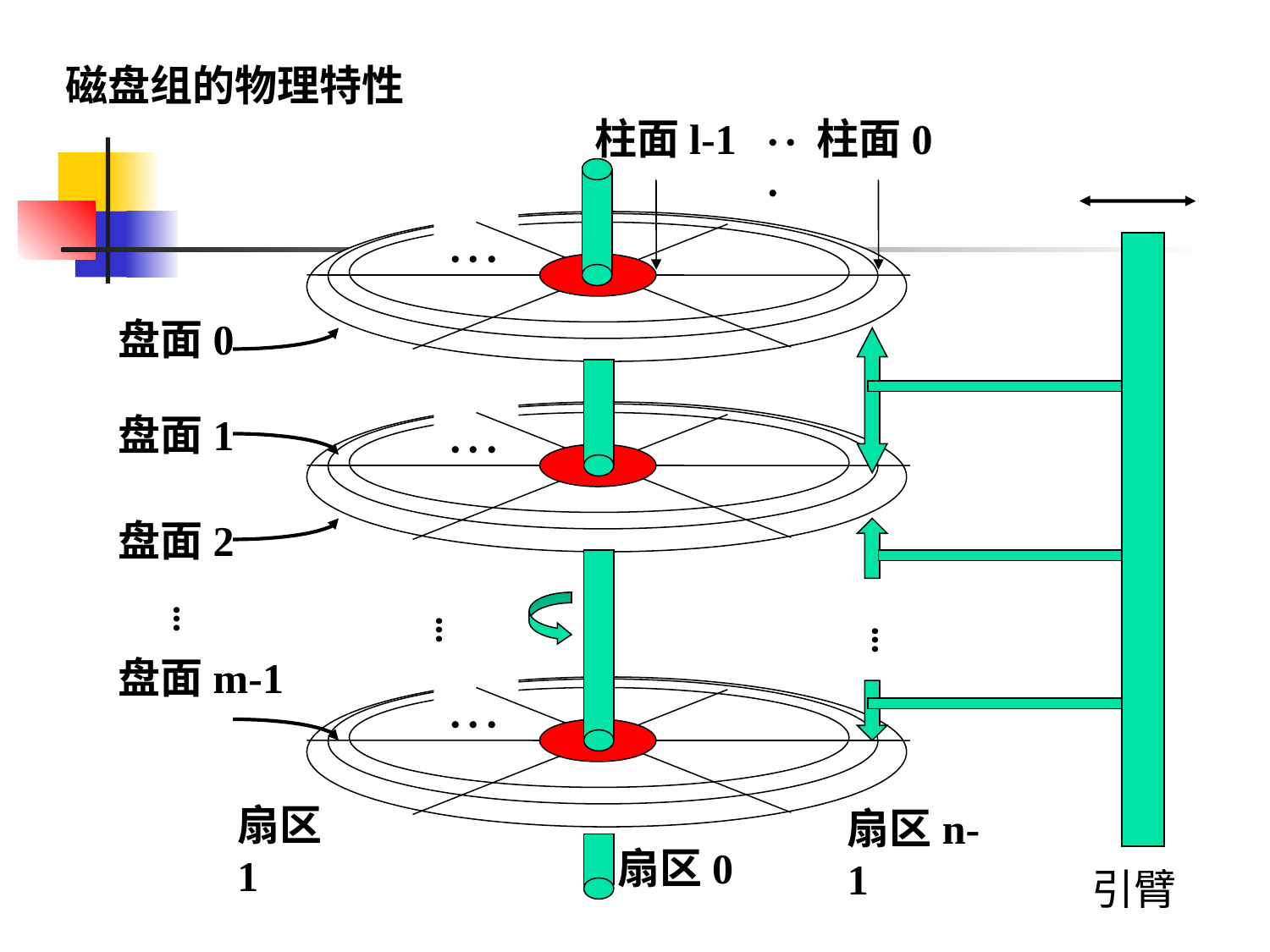

磁盘组的物理特性

...
柱面l-1
柱面0

...

…

盘面0

盘面1

...

盘面2

…

…
盘面m-1

...

扇区1
扇区n-1

扇区0
引臂